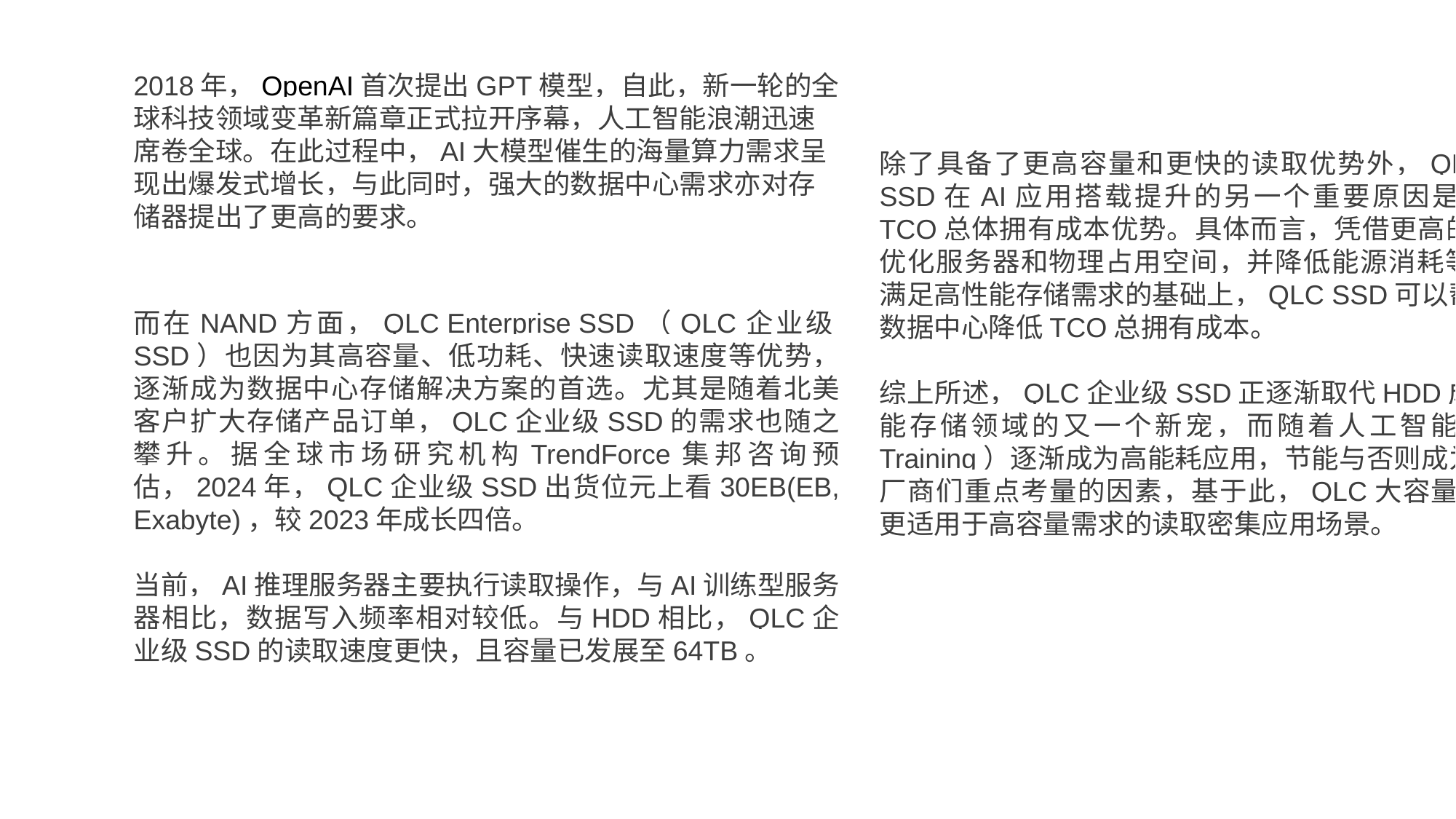

2018年，OpenAI首次提出GPT模型，自此，新一轮的全球科技领域变革新篇章正式拉开序幕，人工智能浪潮迅速席卷全球。在此过程中，AI大模型催生的海量算力需求呈现出爆发式增长，与此同时，强大的数据中心需求亦对存储器提出了更高的要求。
除了具备了更高容量和更快的读取优势外，QLC企业级SSD在AI应用搭载提升的另一个重要原因是，更优的TCO总体拥有成本优势。具体而言，凭借更高的存储密度，优化服务器和物理占用空间，并降低能源消耗等优势，在满足高性能存储需求的基础上，QLC SSD可以帮助大规模数据中心降低TCO总拥有成本。

综上所述，QLC企业级SSD正逐渐取代HDD成为人工智能存储领域的又一个新宠，而随着人工智能训练（AI Training）逐渐成为高能耗应用，节能与否则成为了上下游厂商们重点考量的因素，基于此，QLC大容量SSD或许更适用于高容量需求的读取密集应用场景。

而在NAND方面，QLC Enterprise SSD（QLC企业级SSD）也因为其高容量、低功耗、快速读取速度等优势，逐渐成为数据中心存储解决方案的首选。尤其是随着北美客户扩大存储产品订单，QLC企业级SSD的需求也随之攀升。据全球市场研究机构TrendForce集邦咨询预估，2024年，QLC企业级SSD出货位元上看30EB(EB, Exabyte)，较2023年成长四倍。

当前，AI推理服务器主要执行读取操作，与AI训练型服务器相比，数据写入频率相对较低。与HDD相比，QLC企业级SSD的读取速度更快，且容量已发展至64TB。